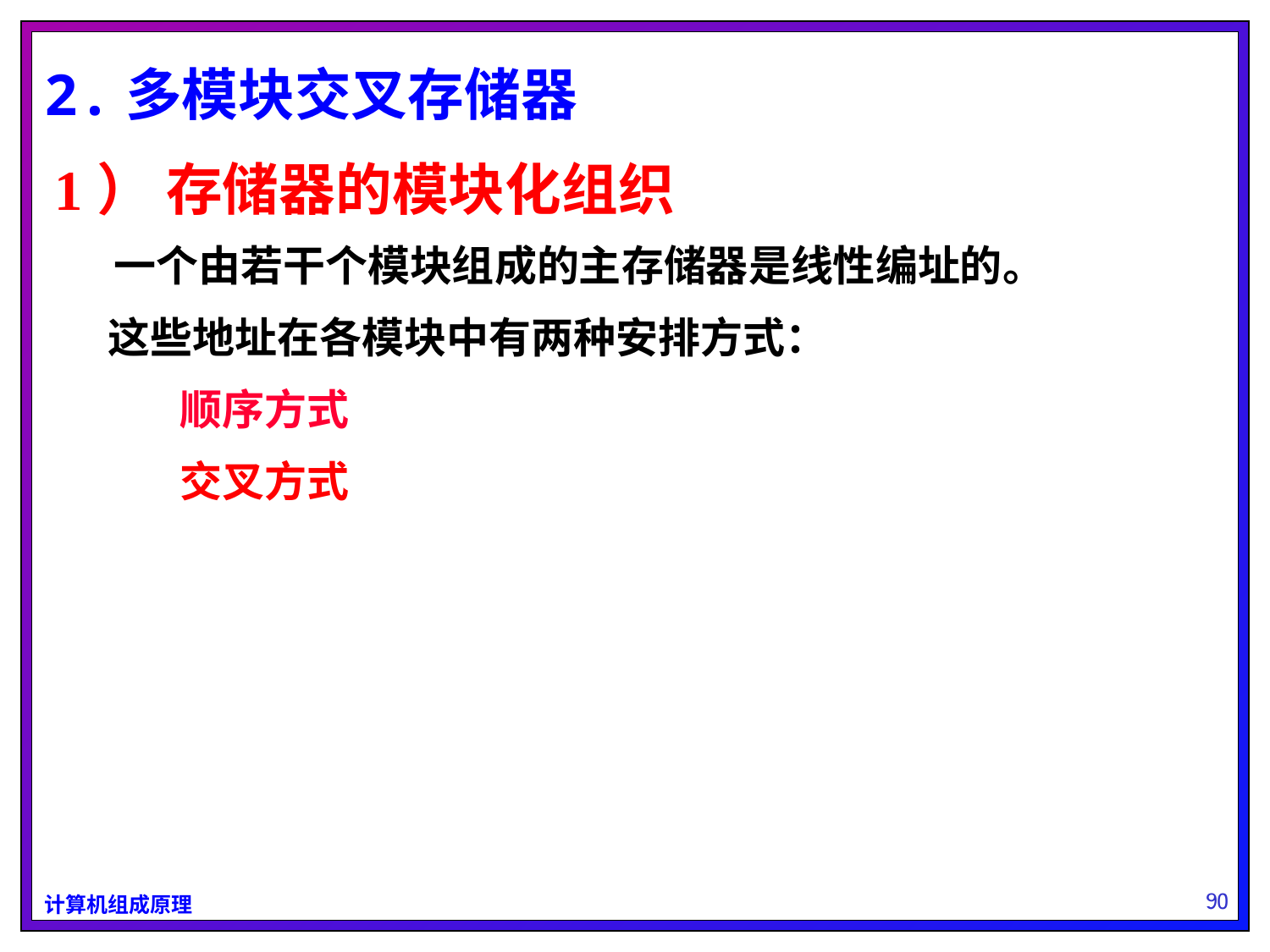

2.多模块交叉存储器
1） 存储器的模块化组织
    一个由若干个模块组成的主存储器是线性编址的。
　这些地址在各模块中有两种安排方式：
           顺序方式
           交叉方式